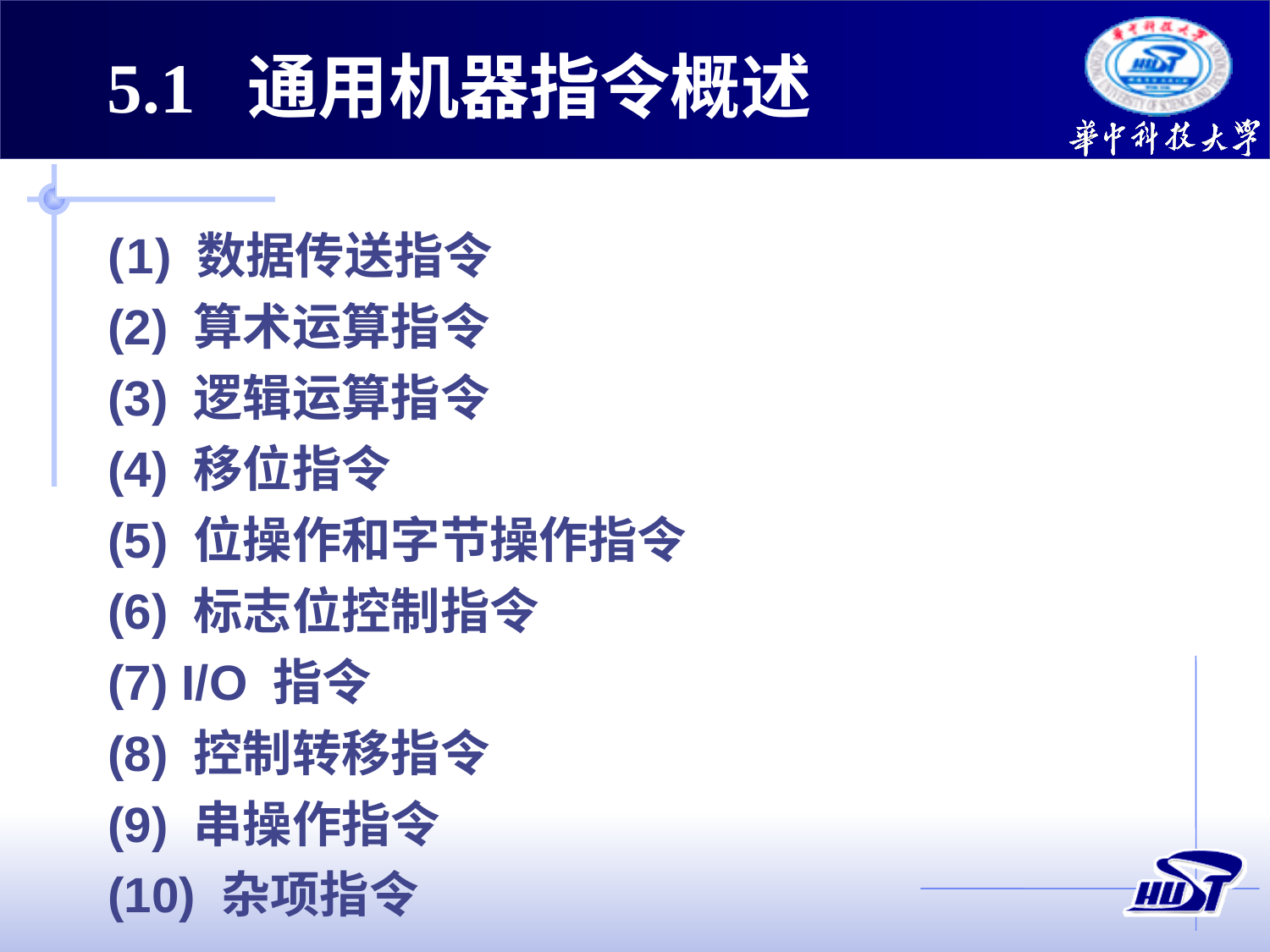

5.1  通用机器指令概述
 数据传送指令
(2) 算术运算指令
(3) 逻辑运算指令
(4) 移位指令
(5) 位操作和字节操作指令
(6) 标志位控制指令
(7) I/O 指令
(8) 控制转移指令
(9) 串操作指令
(10) 杂项指令